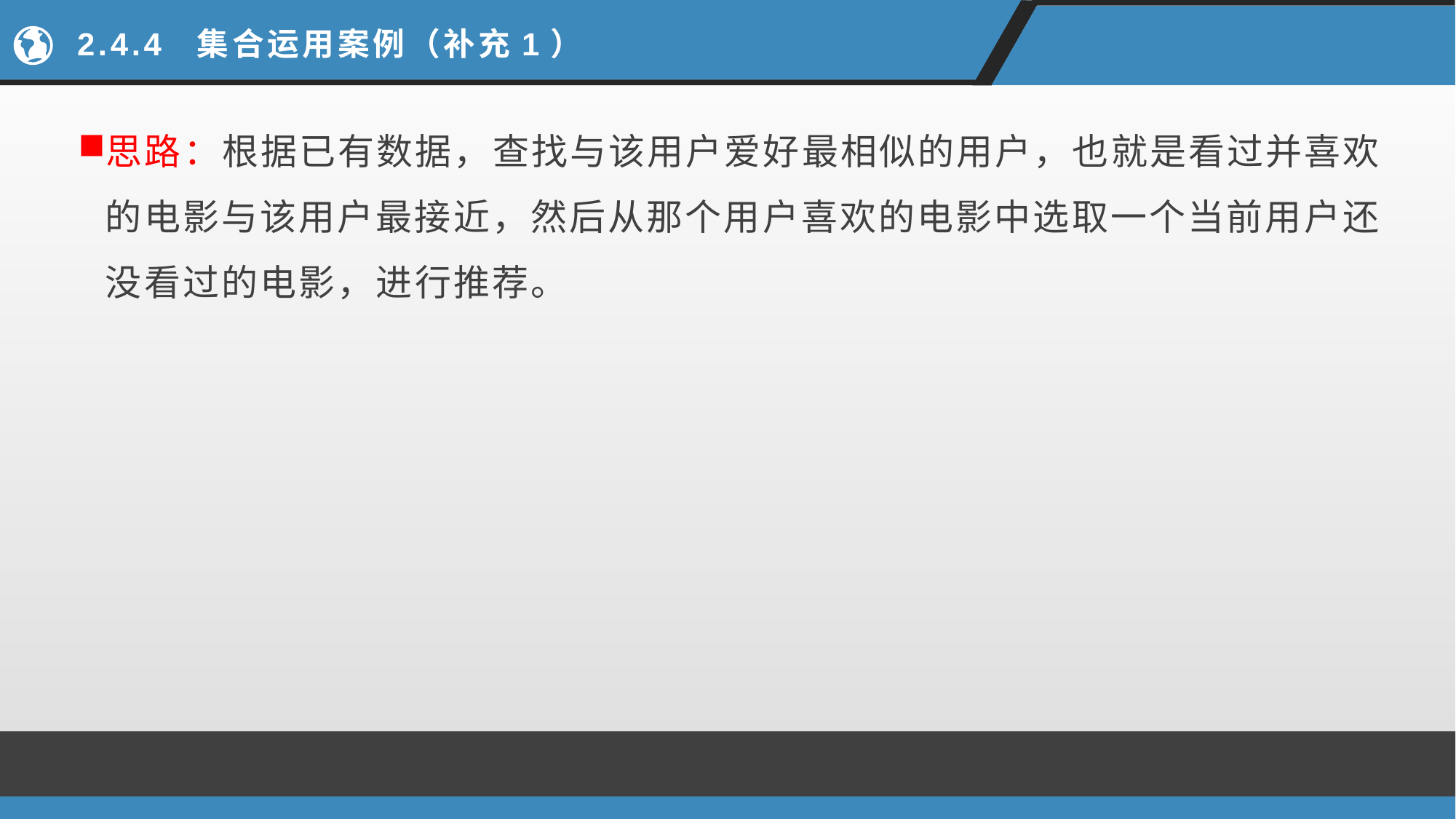

# 2.4.4  集合运用案例（补充1）

思路：根据已有数据，查找与该用户爱好最相似的用户，也就是看过并喜欢的电影与该用户最接近，然后从那个用户喜欢的电影中选取一个当前用户还没看过的电影，进行推荐。